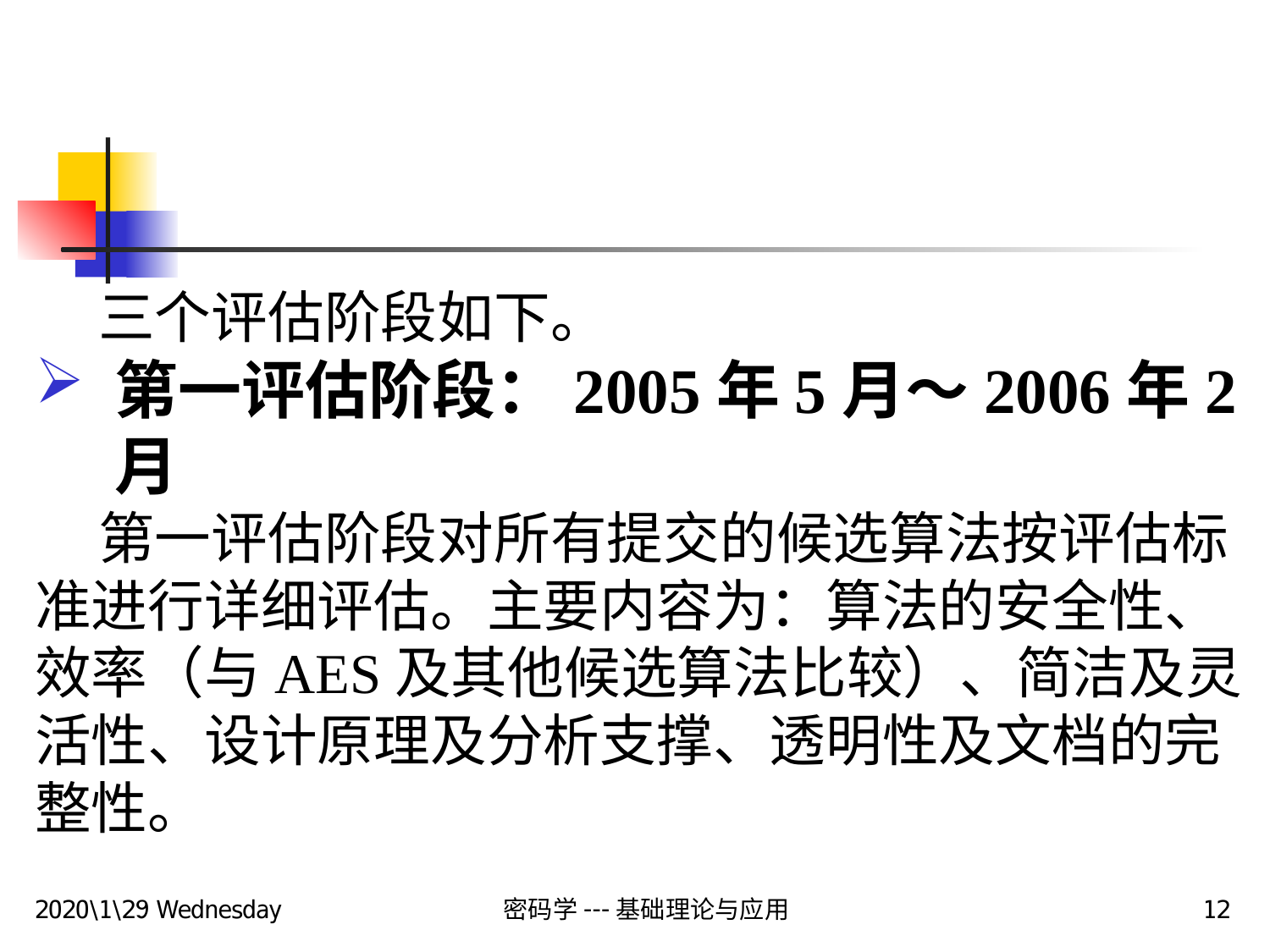

三个评估阶段如下。
第一评估阶段：2005年5月～2006年2月
第一评估阶段对所有提交的候选算法按评估标准进行详细评估。主要内容为：算法的安全性、效率（与AES及其他候选算法比较）、简洁及灵活性、设计原理及分析支撑、透明性及文档的完整性。
2020\1\29 Wednesday
密码学---基础理论与应用
12